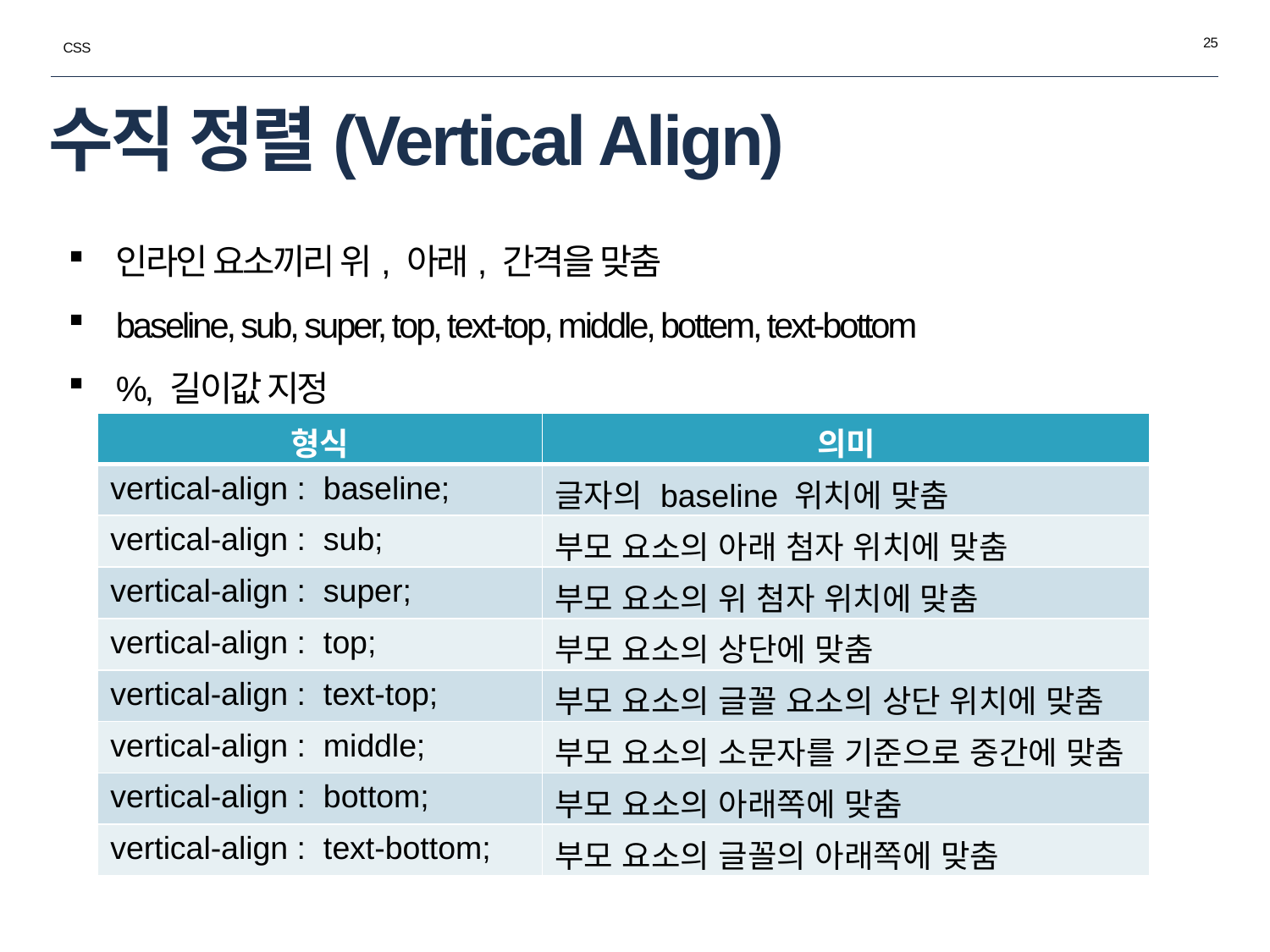

25
CSS
# 수직 정렬(Vertical Align)
인라인 요소끼리 위, 아래, 간격을 맞춤
baseline, sub, super, top, text-top, middle, bottem, text-bottom
%, 길이값 지정

| 형식 | 의미 |
| --- | --- |
| vertical-align : baseline; | 글자의 baseline 위치에 맞춤 |
| vertical-align : sub; | 부모 요소의 아래 첨자 위치에 맞춤 |
| vertical-align : super; | 부모 요소의 위 첨자 위치에 맞춤 |
| vertical-align : top; | 부모 요소의 상단에 맞춤 |
| vertical-align : text-top; | 부모 요소의 글꼴 요소의 상단 위치에 맞춤 |
| vertical-align : middle; | 부모 요소의 소문자를 기준으로 중간에 맞춤 |
| vertical-align : bottom; | 부모 요소의 아래쪽에 맞춤 |
| vertical-align : text-bottom; | 부모 요소의 글꼴의 아래쪽에 맞춤 |